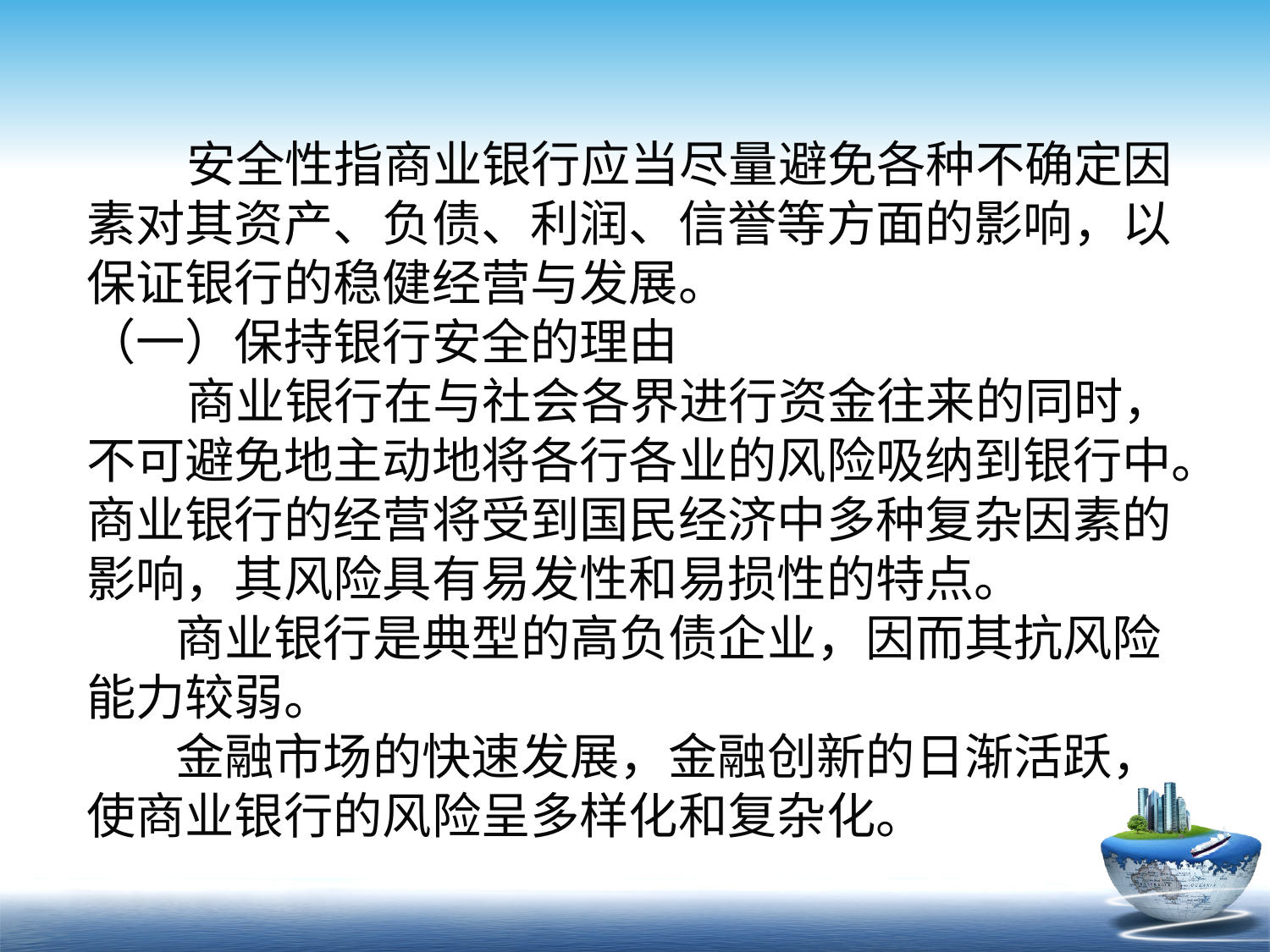

安全性指商业银行应当尽量避免各种不确定因素对其资产、负债、利润、信誉等方面的影响，以保证银行的稳健经营与发展。
（一）保持银行安全的理由
        商业银行在与社会各界进行资金往来的同时，不可避免地主动地将各行各业的风险吸纳到银行中。
商业银行的经营将受到国民经济中多种复杂因素的影响，其风险具有易发性和易损性的特点。
       商业银行是典型的高负债企业，因而其抗风险能力较弱。
       金融市场的快速发展，金融创新的日渐活跃，使商业银行的风险呈多样化和复杂化。